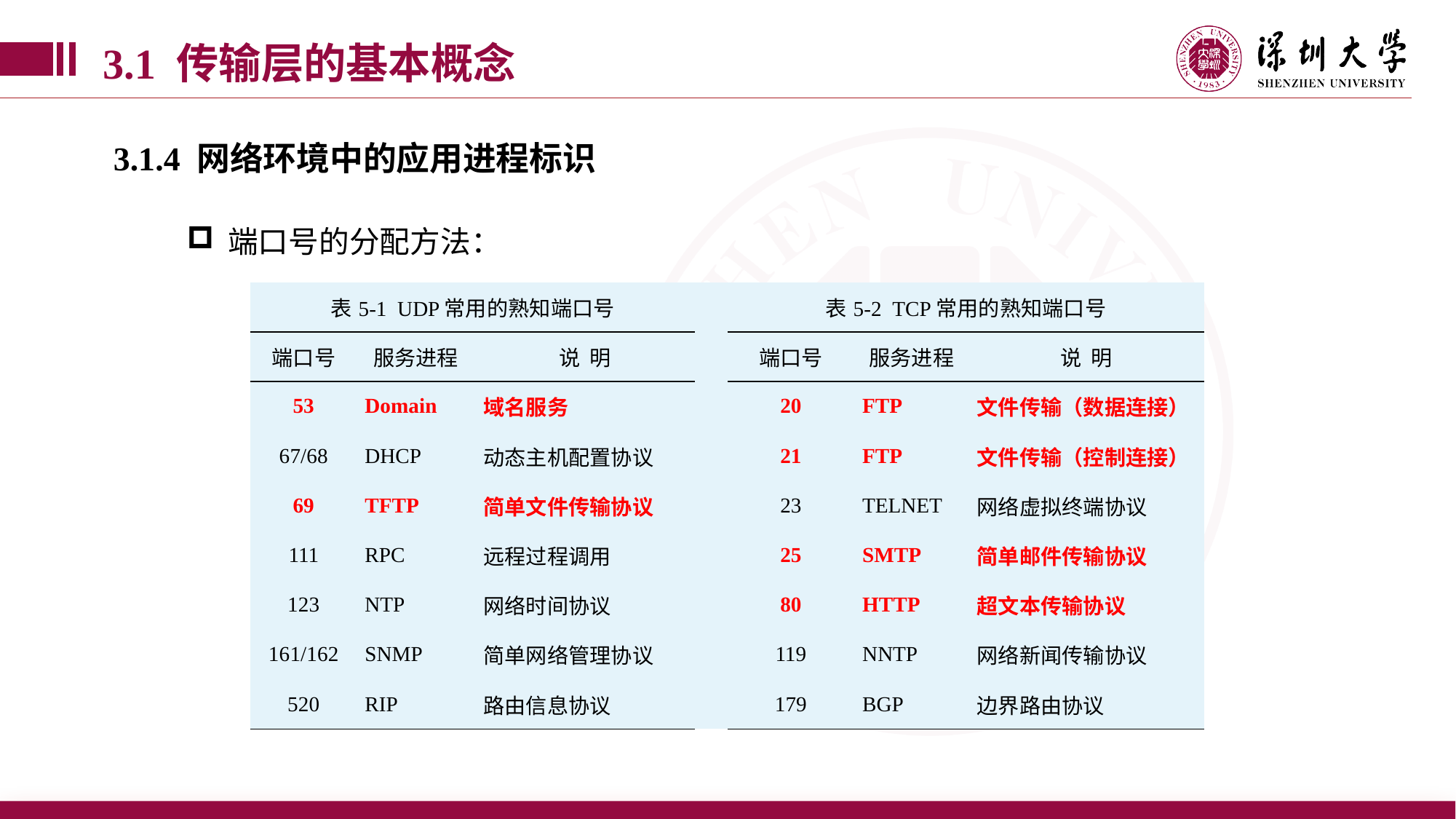

3.1 传输层的基本概念

3.1.4 网络环境中的应用进程标识
端口号的分配方法：
| 表5-1 UDP常用的熟知端口号 |  |  |  | 表5-2 TCP常用的熟知端口号 |  |  |
| --- | --- | --- | --- | --- | --- | --- |
| 端口号 | 服务进程 | 说 明 |  | 端口号 | 服务进程 | 说 明 |
| 53 | Domain | 域名服务 |  | 20 | FTP | 文件传输（数据连接） |
| 67/68 | DHCP | 动态主机配置协议 |  | 21 | FTP | 文件传输（控制连接） |
| 69 | TFTP | 简单文件传输协议 |  | 23 | TELNET | 网络虚拟终端协议 |
| 111 | RPC | 远程过程调用 |  | 25 | SMTP | 简单邮件传输协议 |
| 123 | NTP | 网络时间协议 |  | 80 | HTTP | 超文本传输协议 |
| 161/162 | SNMP | 简单网络管理协议 |  | 119 | NNTP | 网络新闻传输协议 |
| 520 | RIP | 路由信息协议 |  | 179 | BGP | 边界路由协议 |